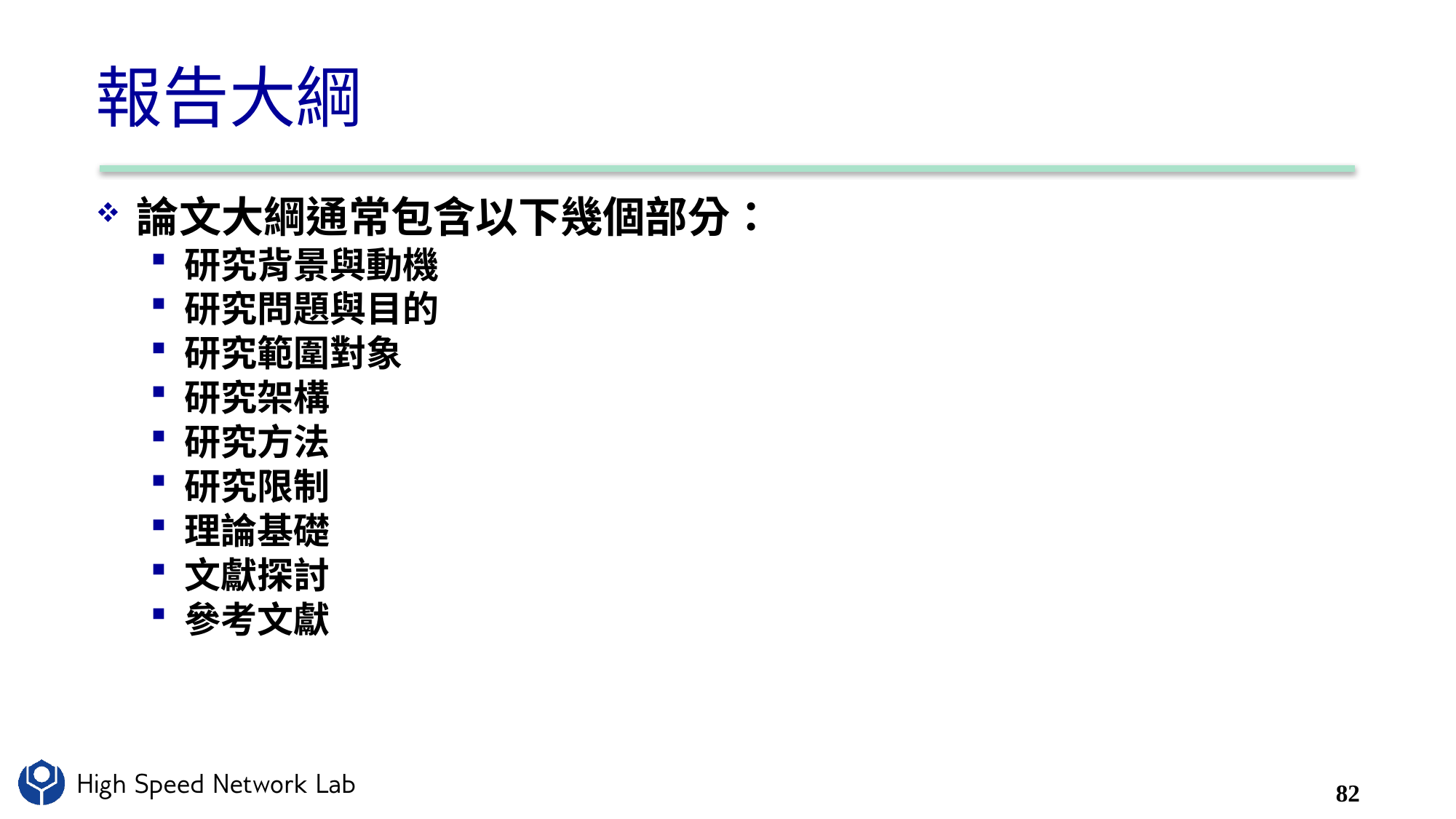

# 報告大綱
論文大綱通常包含以下幾個部分：
研究背景與動機
研究問題與目的
研究範圍對象
研究架構
研究方法
研究限制
理論基礎
文獻探討
參考文獻

82